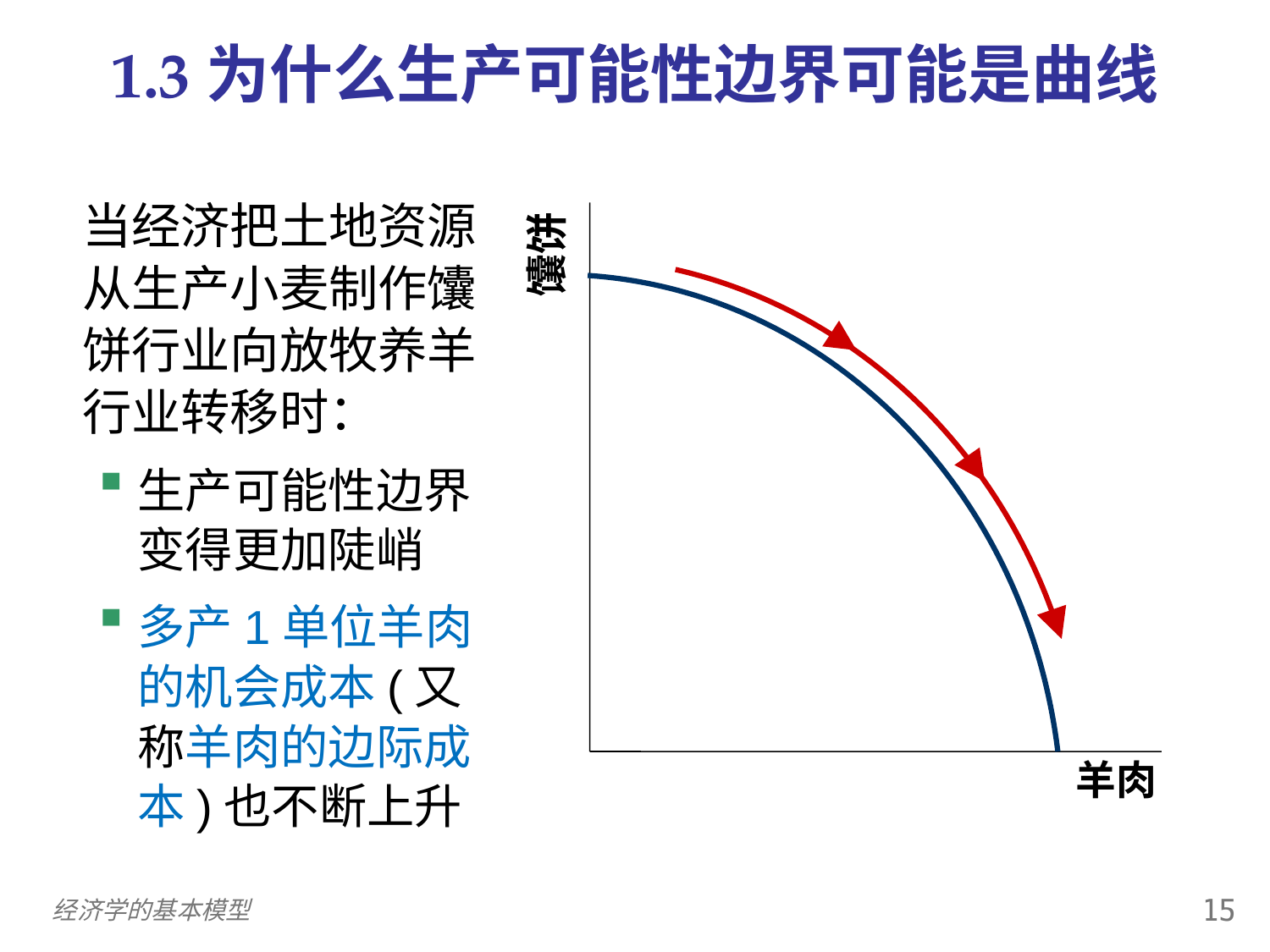

1.3为什么生产可能性边界可能是曲线
当经济把土地资源从生产小麦制作馕饼行业向放牧养羊行业转移时：
生产可能性边界变得更加陡峭
多产1单位羊肉的机会成本(又称羊肉的边际成本)也不断上升

馕饼

羊肉

15
经济学的基本模型